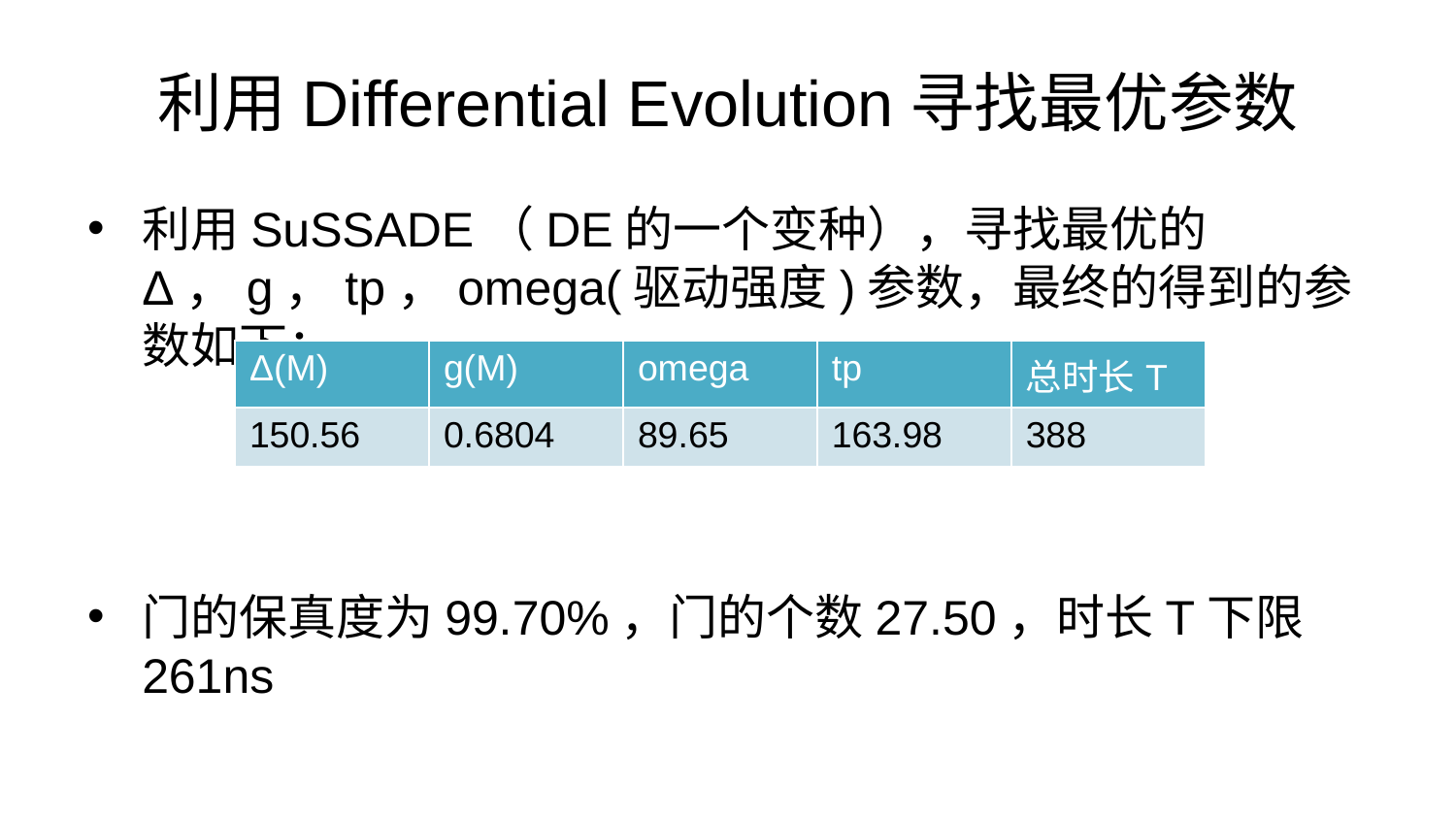

# 利用Differential Evolution寻找最优参数
利用SuSSADE（DE的一个变种），寻找最优的Δ，g，tp，omega(驱动强度)参数，最终的得到的参数如下：

门的保真度为99.70%，门的个数27.50，时长T下限261ns

| Δ(M) | g(M) | omega | tp | 总时长T |
| --- | --- | --- | --- | --- |
| 150.56 | 0.6804 | 89.65 | 163.98 | 388 |